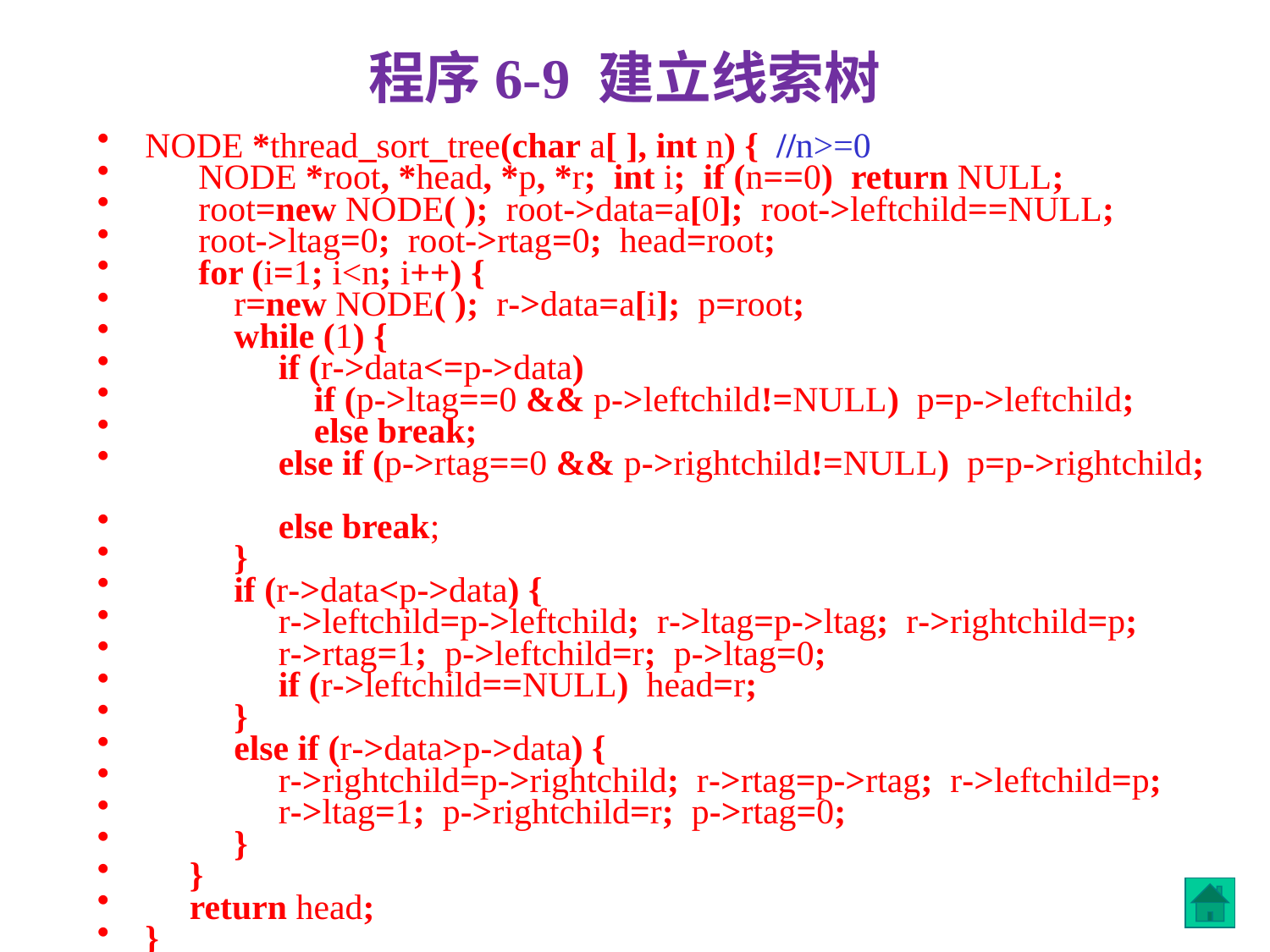

程序6-9 建立线索树
NODE *thread_sort_tree(char a[ ], int n) {  //n>=0
      NODE *root, *head, *p, *r;  int i;  if (n==0)  return NULL;
      root=new NODE( );  root->data=a[0];  root->leftchild==NULL;
      root->ltag=0;  root->rtag=0;  head=root;
      for (i=1; i<n; i++) {
          r=new NODE( );  r->data=a[i];  p=root;
          while (1) {
               if (r->data<=p->data)
                   if (p->ltag==0 && p->leftchild!=NULL)  p=p->leftchild;
                   else break;
               else if (p->rtag==0 && p->rightchild!=NULL)  p=p->rightchild;
               else break;
          }
          if (r->data<p->data) {
               r->leftchild=p->leftchild;  r->ltag=p->ltag;  r->rightchild=p;
               r->rtag=1;  p->leftchild=r;  p->ltag=0;
               if (r->leftchild==NULL)  head=r;
          }
          else if (r->data>p->data) {
               r->rightchild=p->rightchild;  r->rtag=p->rtag;  r->leftchild=p;
               r->ltag=1;  p->rightchild=r;  p->rtag=0;
          }
     }
     return head;
}